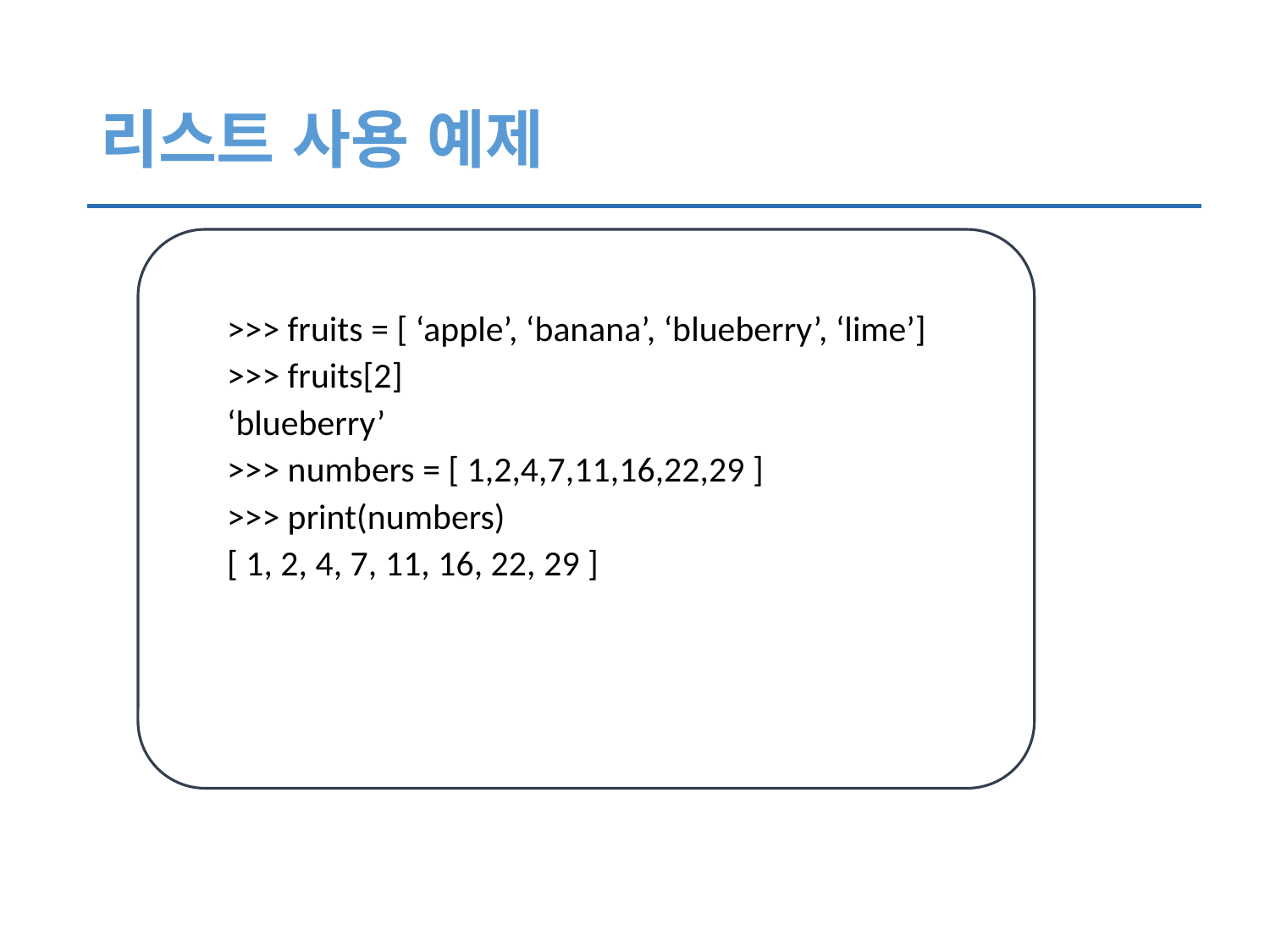

# 리스트 사용 예제

>>> fruits = [ ‘apple’, ‘banana’, ‘blueberry’, ‘lime’]
>>> fruits[2]
‘blueberry’
>>> numbers = [ 1,2,4,7,11,16,22,29 ]
>>> print(numbers)
[ 1, 2, 4, 7, 11, 16, 22, 29 ]